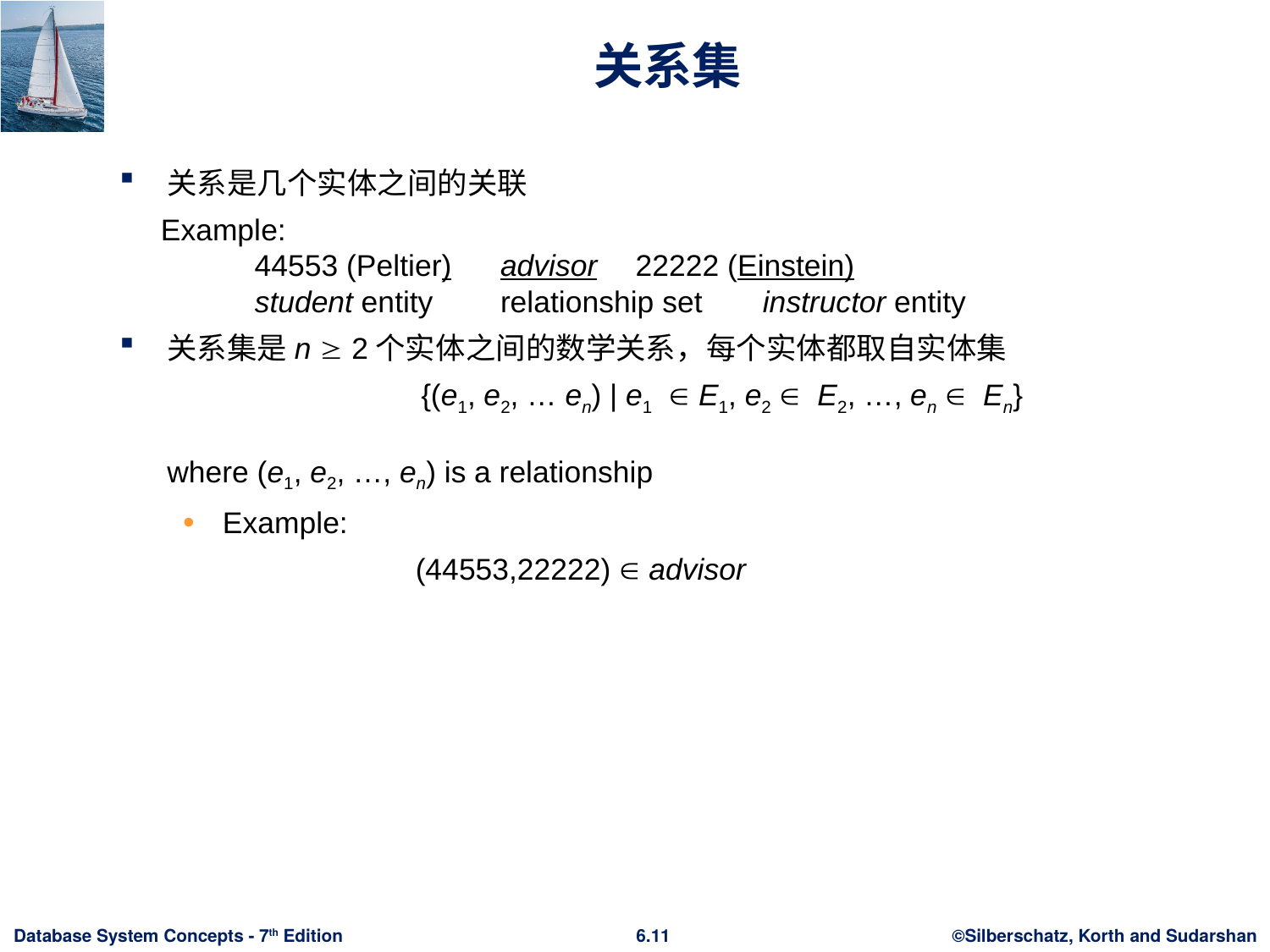

# 关系集
关系是几个实体之间的关联
     Example:
	 44553 (Peltier) 	advisor	 22222 (Einstein)
	 student entity	relationship set	 instructor entity
关系集是n ≥ 2个实体之间的数学关系，每个实体都取自实体集
			{(e1, e2, … en) | e1  ∈ E1, e2 ∈  E2, …, en ∈  En}
where (e1, e2, …, en) is a relationship
Example:
		        (44553,22222) ∈ advisor